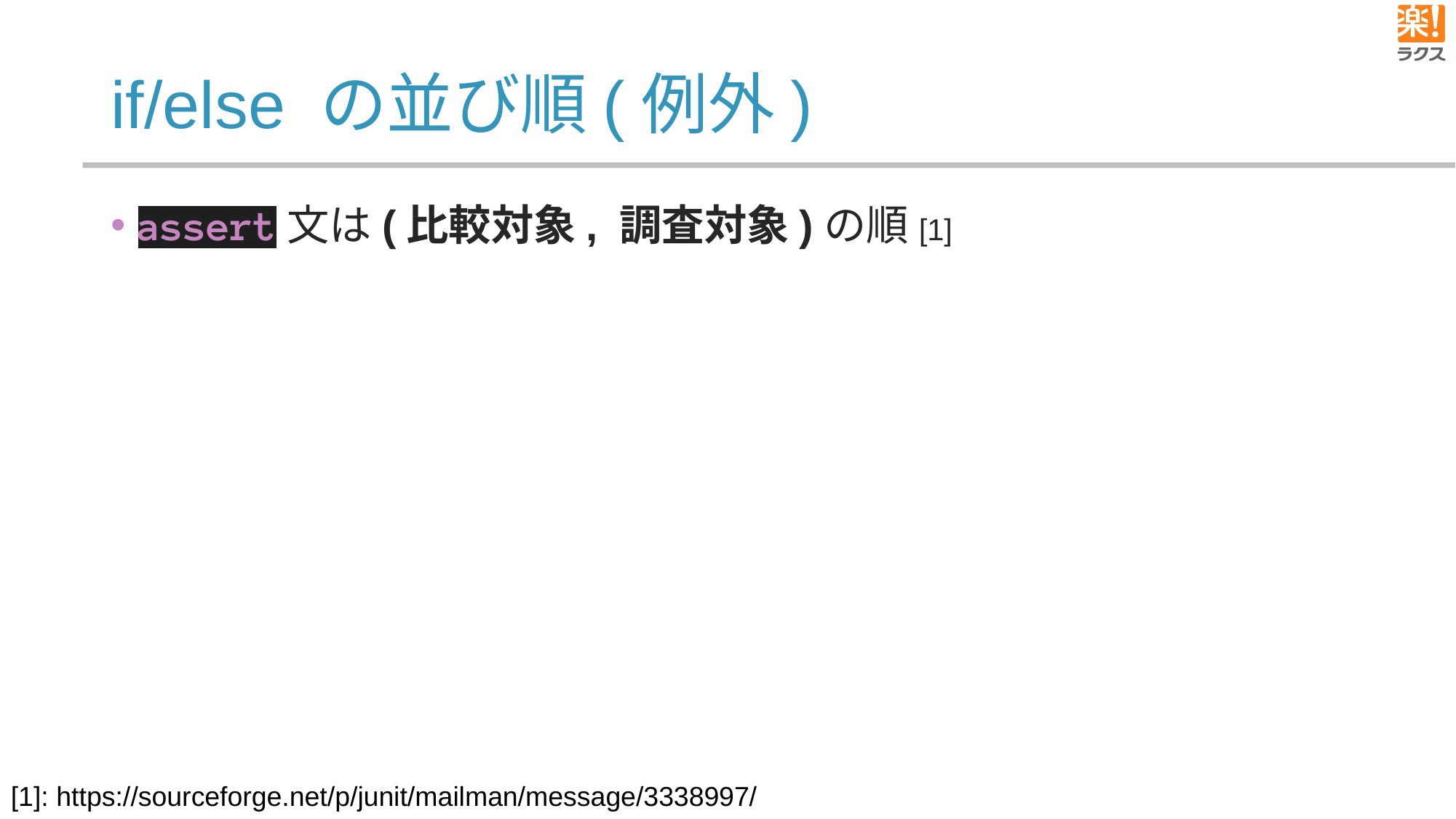

# if/else の並び順(例外)
assert文は(比較対象, 調査対象)の順[1]
[1]: https://sourceforge.net/p/junit/mailman/message/3338997/